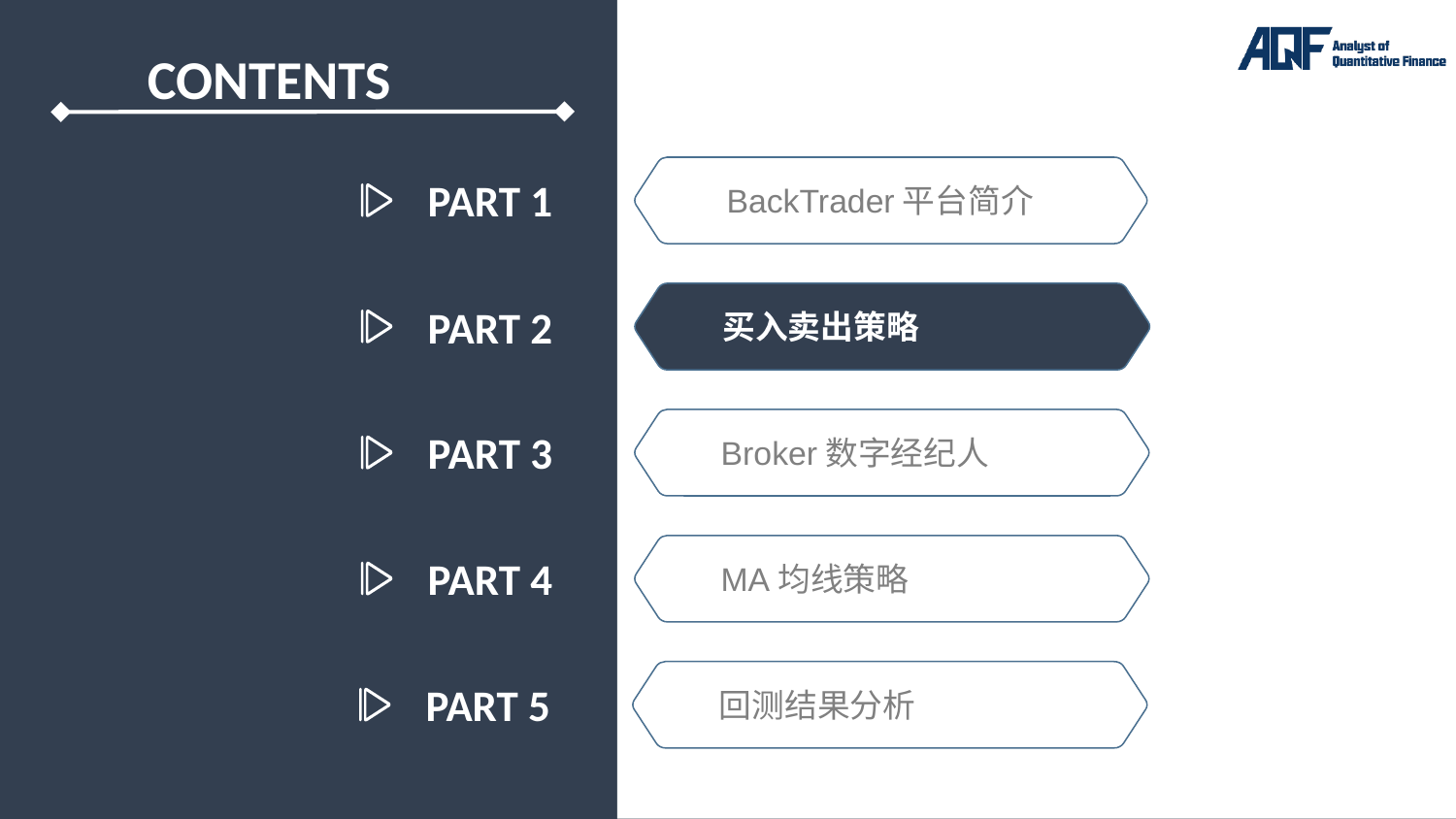

PART 1
BackTrader平台简介

PART 2
买入卖出策略

PART 3
Broker数字经纪人

PART 4
MA均线策略

PART 5
回测结果分析